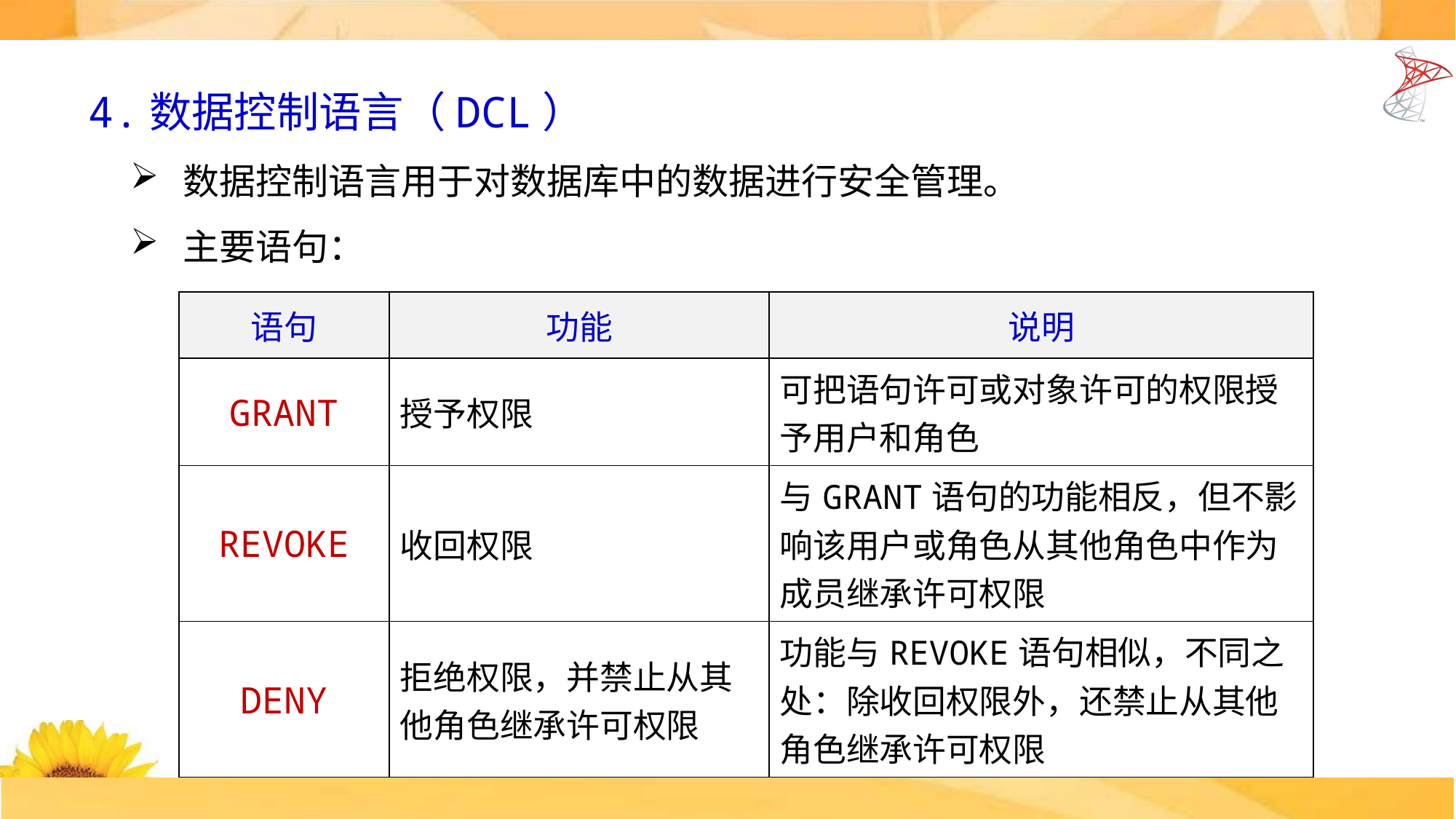

4.数据控制语言（DCL）
数据控制语言用于对数据库中的数据进行安全管理。
主要语句：

| 语句 | 功能 | 说明 |
| --- | --- | --- |
| GRANT | 授予权限 | 可把语句许可或对象许可的权限授予用户和角色 |
| REVOKE | 收回权限 | 与GRANT语句的功能相反，但不影响该用户或角色从其他角色中作为成员继承许可权限 |
| DENY | 拒绝权限，并禁止从其他角色继承许可权限 | 功能与REVOKE语句相似，不同之处：除收回权限外，还禁止从其他角色继承许可权限 |